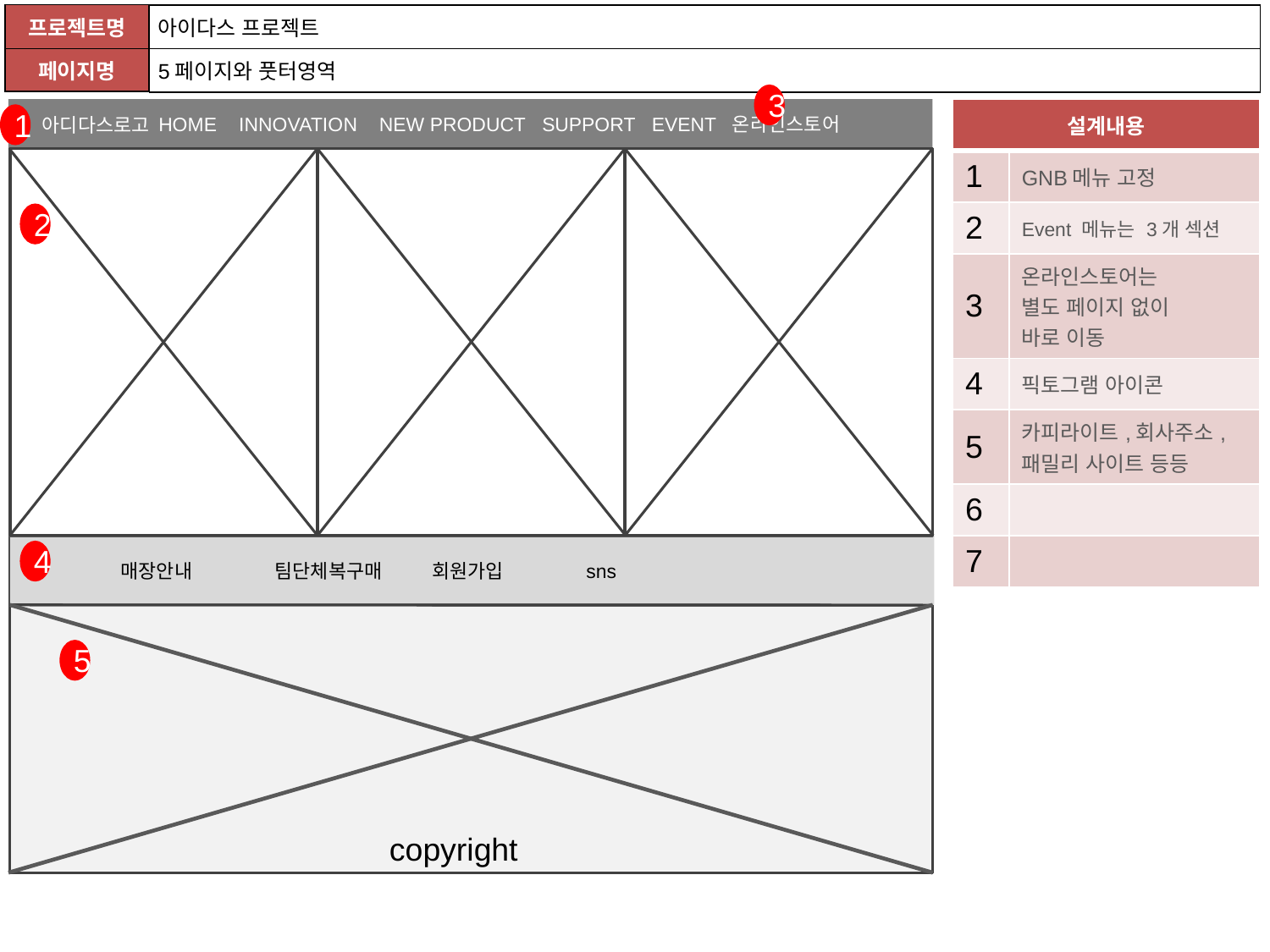

| 프로젝트명 |
| --- |
| 페이지명 |
| 아이다스 프로젝트 |
| --- |
| 5페이지와 풋터영역 |
   9. 스토리 보드
3

1

                         HOME    INNOVATION    NEW PRODUCT   SUPPORT   EVENT  온라인스토어
| 설계내용 |  |
| --- | --- |
| 1 | GNB메뉴 고정 |
| 2 | Event 메뉴는 3개 섹션 |
| 3 | 온라인스토어는 별도 페이지 없이 바로 이동 |
| 4 | 픽토그램 아이콘 |
| 5 | 카피라이트,회사주소, 패밀리 사이트 등등 |
| 6 |  |
| 7 |  |
아디다스로고

2

                     매장안내               팀단체복구매         회원가입              sns
4

5

copyright